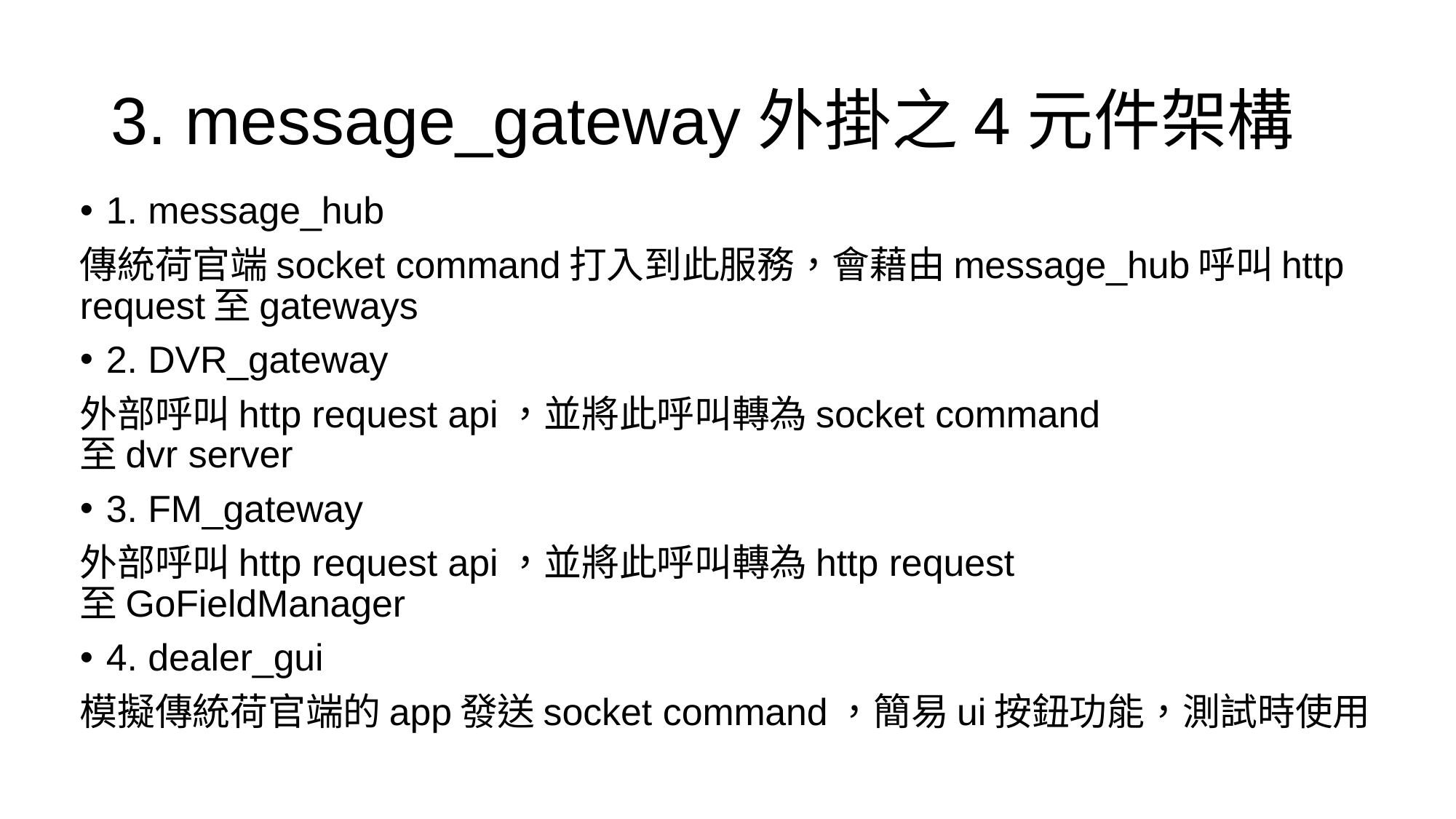

# 3. message_gateway外掛之4元件架構
1. message_hub
傳統荷官端socket command打入到此服務，會藉由message_hub呼叫http request至gateways
2. DVR_gateway
外部呼叫http request api，並將此呼叫轉為socket command
至dvr server
3. FM_gateway
外部呼叫http request api，並將此呼叫轉為http request
至GoFieldManager
4. dealer_gui
模擬傳統荷官端的app發送socket command，簡易ui按鈕功能，測試時使用